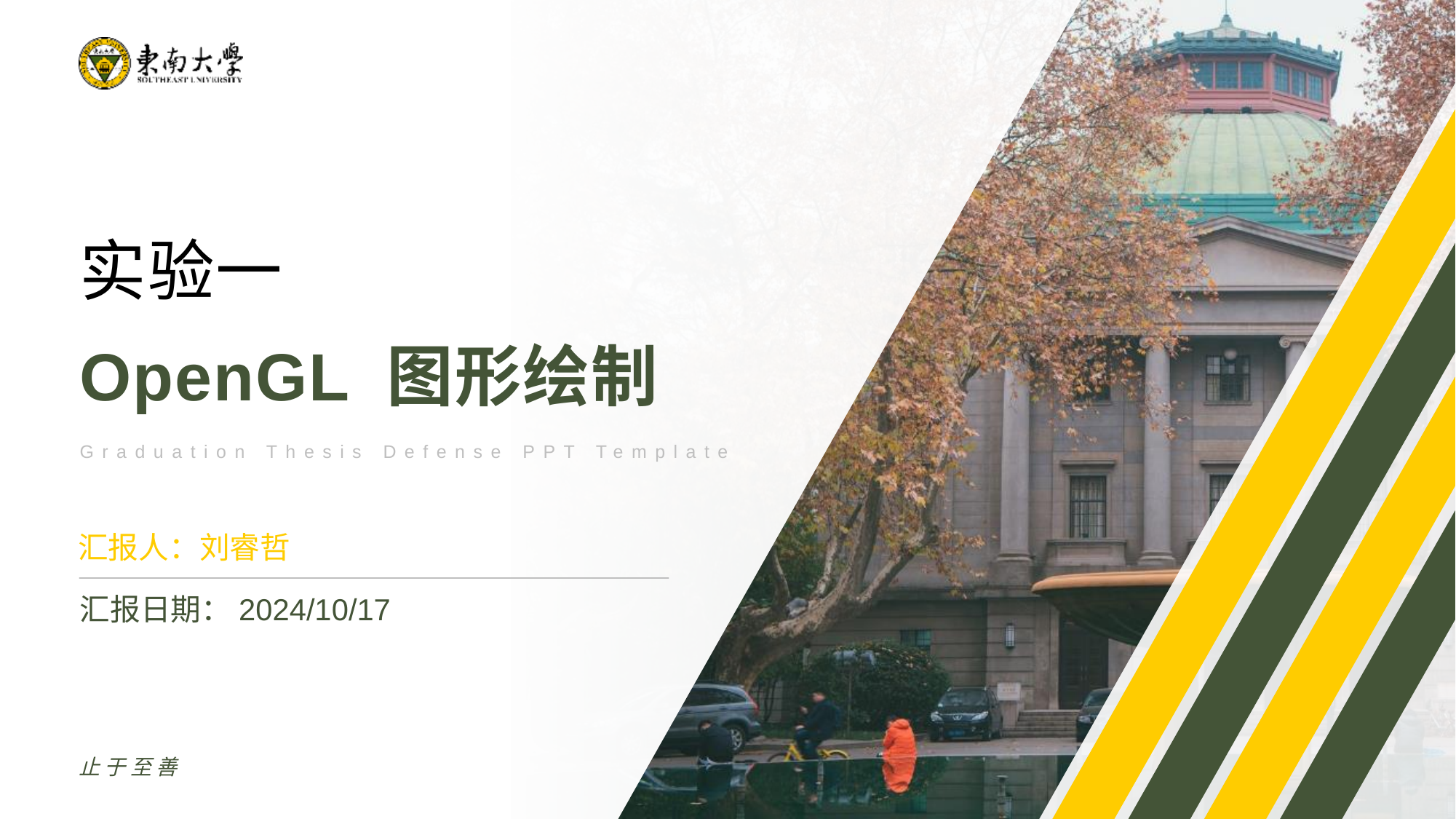

实验一
OpenGL 图形绘制
Graduation Thesis Defense PPT Template
汇报人：刘睿哲
汇报日期：2024/10/17
止于至善